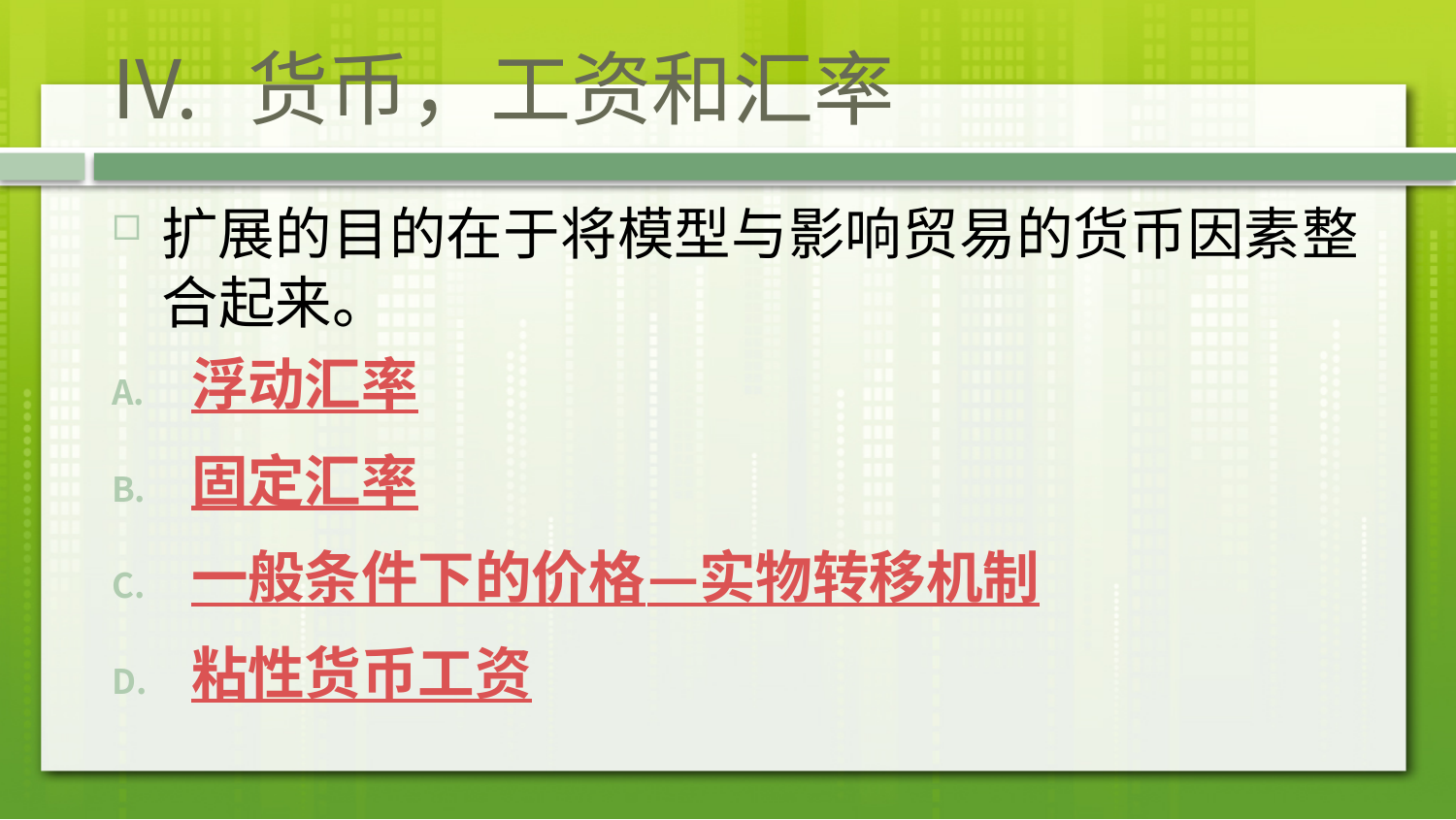

# 货币，工资和汇率
扩展的目的在于将模型与影响贸易的货币因素整合起来。
浮动汇率
固定汇率
一般条件下的价格—实物转移机制
粘性货币工资